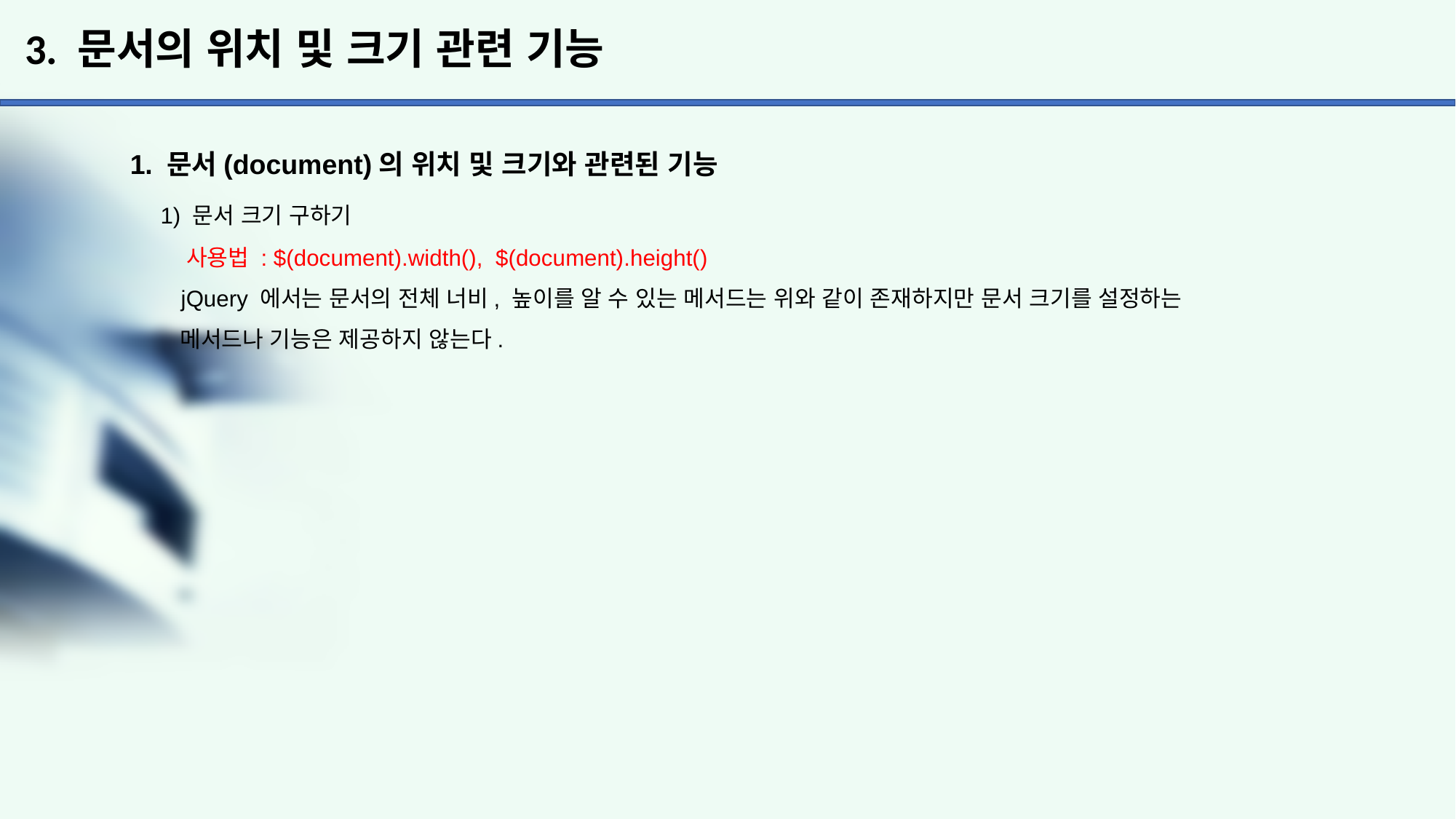

# 3. 문서의 위치 및 크기 관련 기능
1. 문서(document)의 위치 및 크기와 관련된 기능
    1) 문서 크기 구하기
        사용법 : $(document).width(),  $(document).height()
        jQuery 에서는 문서의 전체 너비, 높이를 알 수 있는 메서드는 위와 같이 존재하지만 문서 크기를 설정하는
       메서드나 기능은 제공하지 않는다.